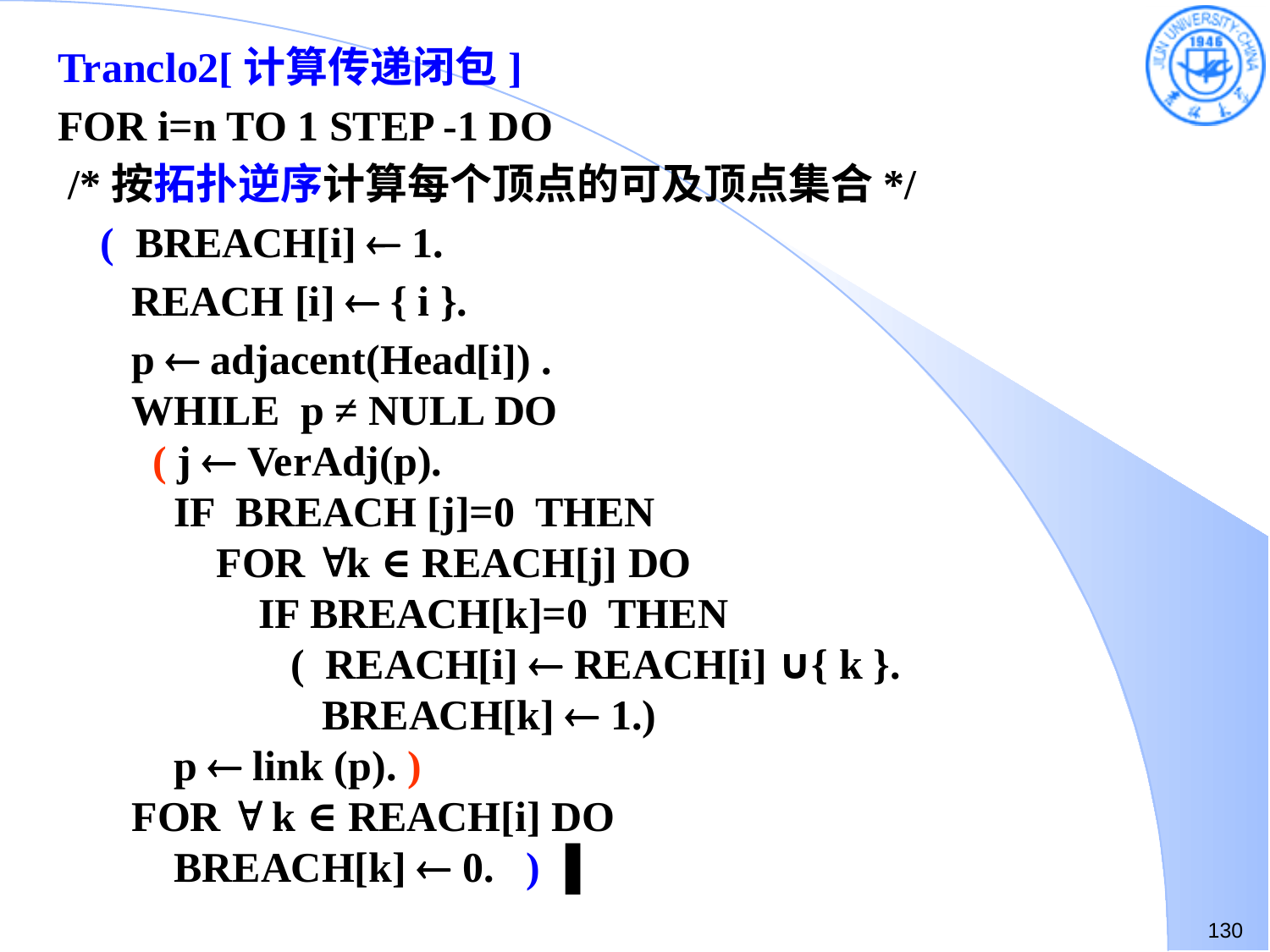

Tranclo2[计算传递闭包]
FOR i=n TO 1 STEP -1 DO
 /*按拓扑逆序计算每个顶点的可及顶点集合*/
    (  BREACH[i] ← 1.
       REACH [i] ← { i }.
       p ← adjacent(Head[i]) .
       WHILE  p ≠ NULL DO
         ( j ← VerAdj(p).
           IF  BREACH [j]=0  THEN
               FOR ∀k ∈ REACH[j] DO
                   IF BREACH[k]=0  THEN
                      (  REACH[i] ← REACH[i] ∪{ k }.
                         BREACH[k] ← 1.)
           p ← link (p). )
       FOR ∀ k ∈ REACH[i] DO
           BREACH[k] ← 0.   ) ▐